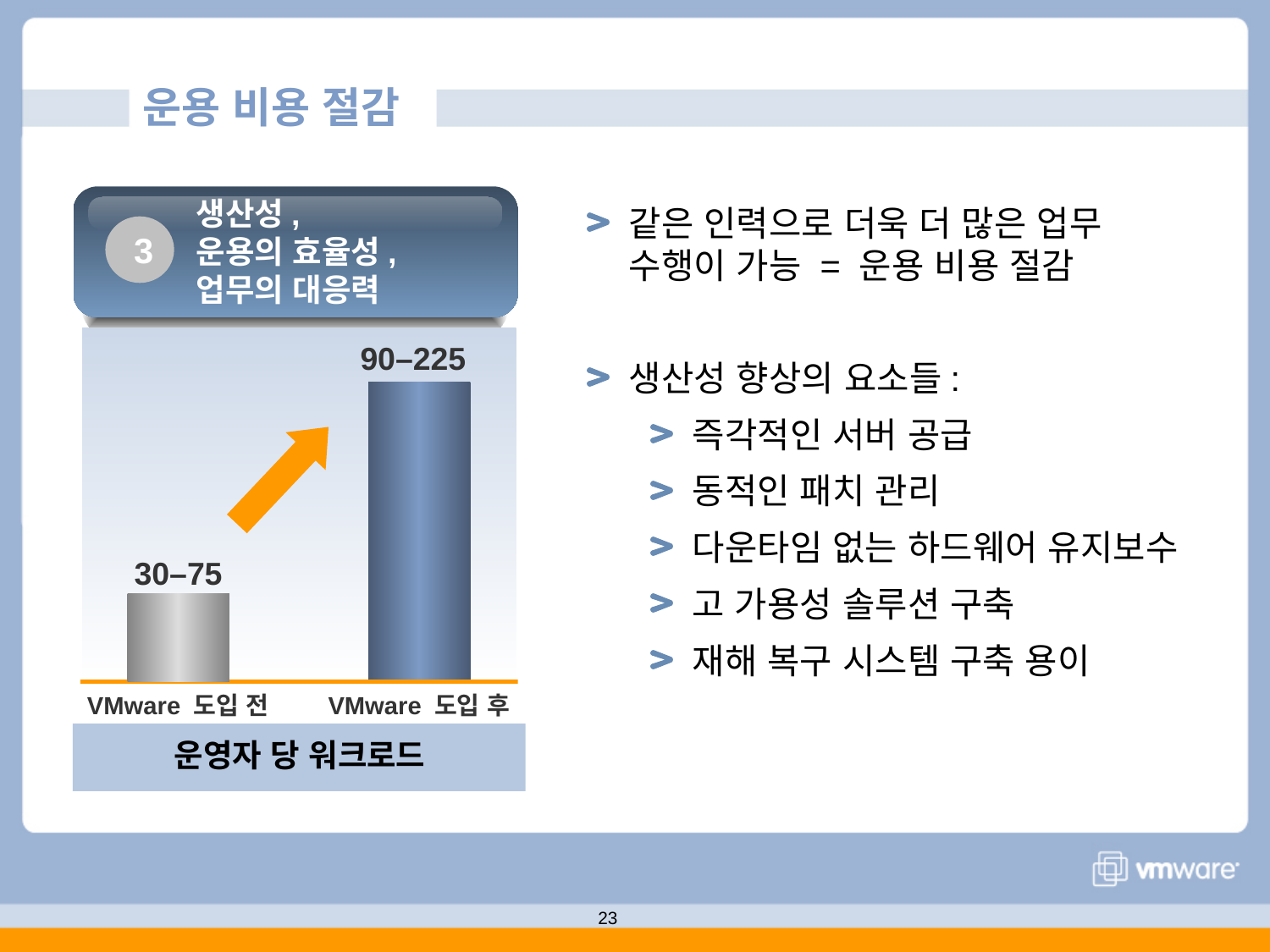

운용 비용 절감

생산성,
운용의 효율성,
업무의 대응력
같은 인력으로 더욱 더 많은 업무 수행이 가능 = 운용 비용 절감

생산성 향상의 요소들:
즉각적인 서버 공급
동적인 패치 관리
다운타임 없는 하드웨어 유지보수
고 가용성 솔루션 구축
재해 복구 시스템 구축 용이

3

90–225

30–75

VMware 도입 전
VMware 도입 후

운영자 당 워크로드
23